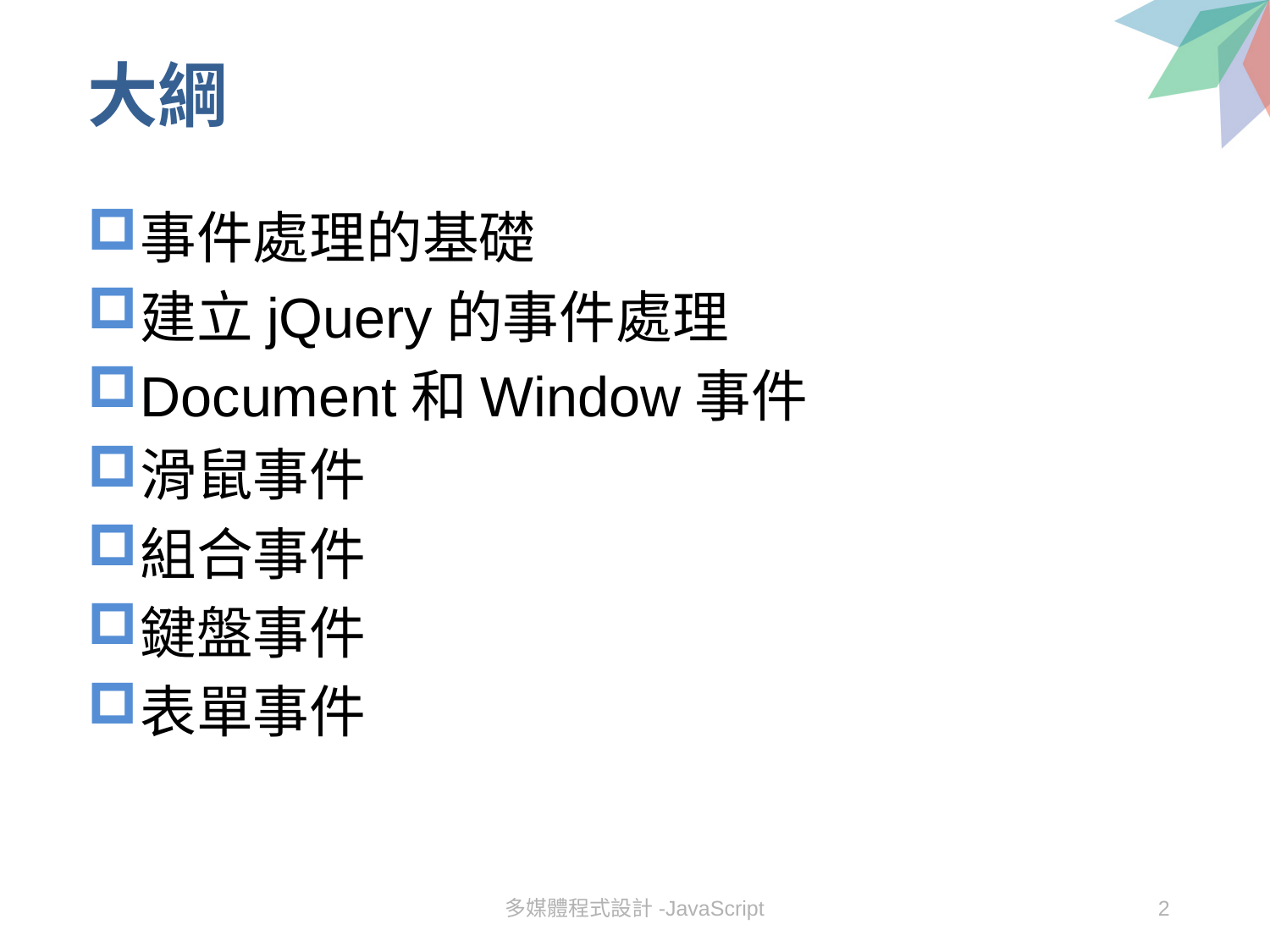

# 大綱
事件處理的基礎
建立jQuery的事件處理
Document和Window事件
滑鼠事件
組合事件
鍵盤事件
表單事件

多媒體程式設計-JavaScript
2